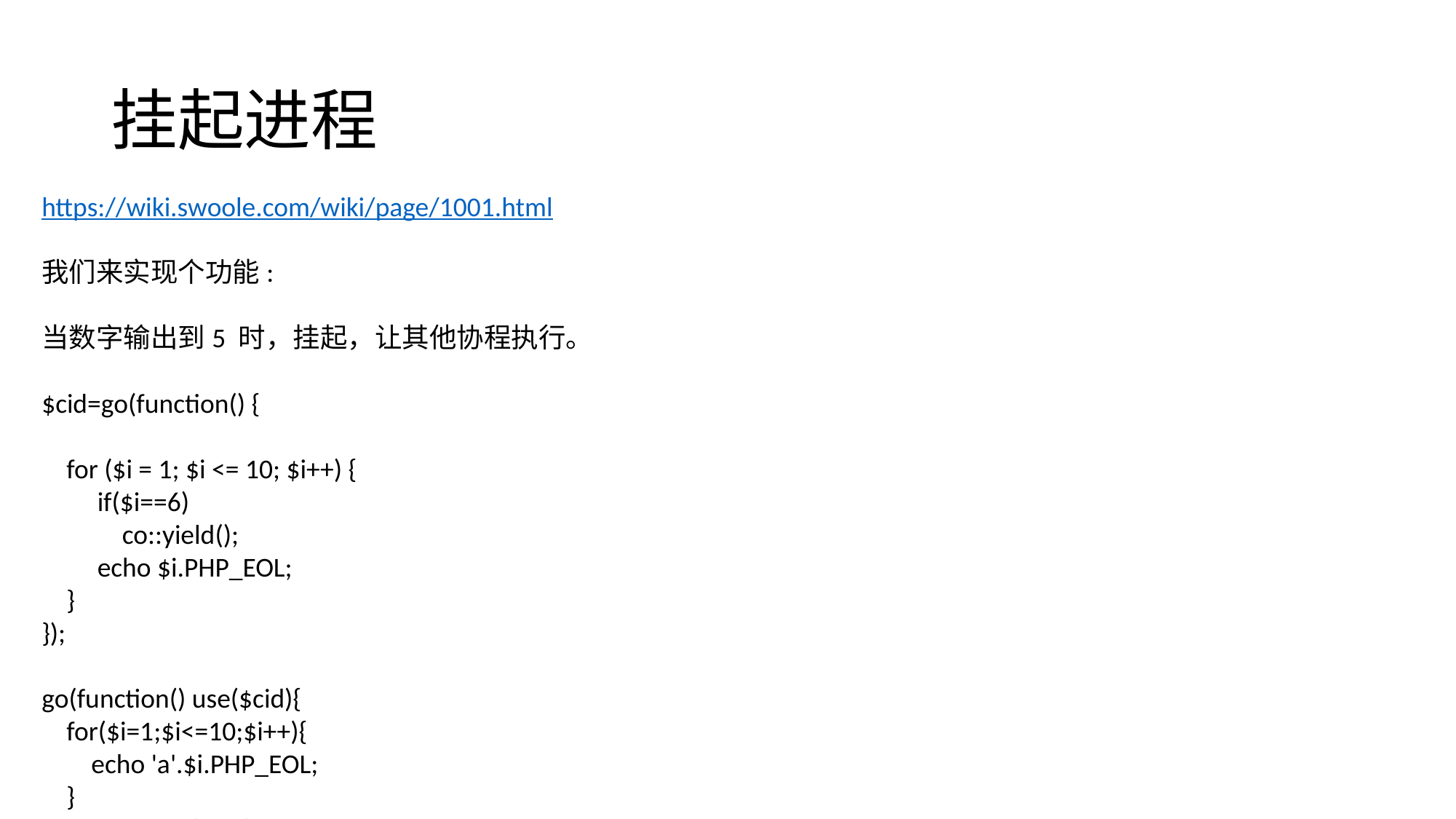

# 挂起进程
https://wiki.swoole.com/wiki/page/1001.html

我们来实现个功能:

当数字输出到5 时，挂起，让其他协程执行。

$cid=go(function() {

    for ($i = 1; $i <= 10; $i++) {
         if($i==6)
             co::yield();
         echo $i.PHP_EOL;
    }
});

go(function() use($cid){
    for($i=1;$i<=10;$i++){
        echo 'a'.$i.PHP_EOL;
    }
    co::resume($cid);
});